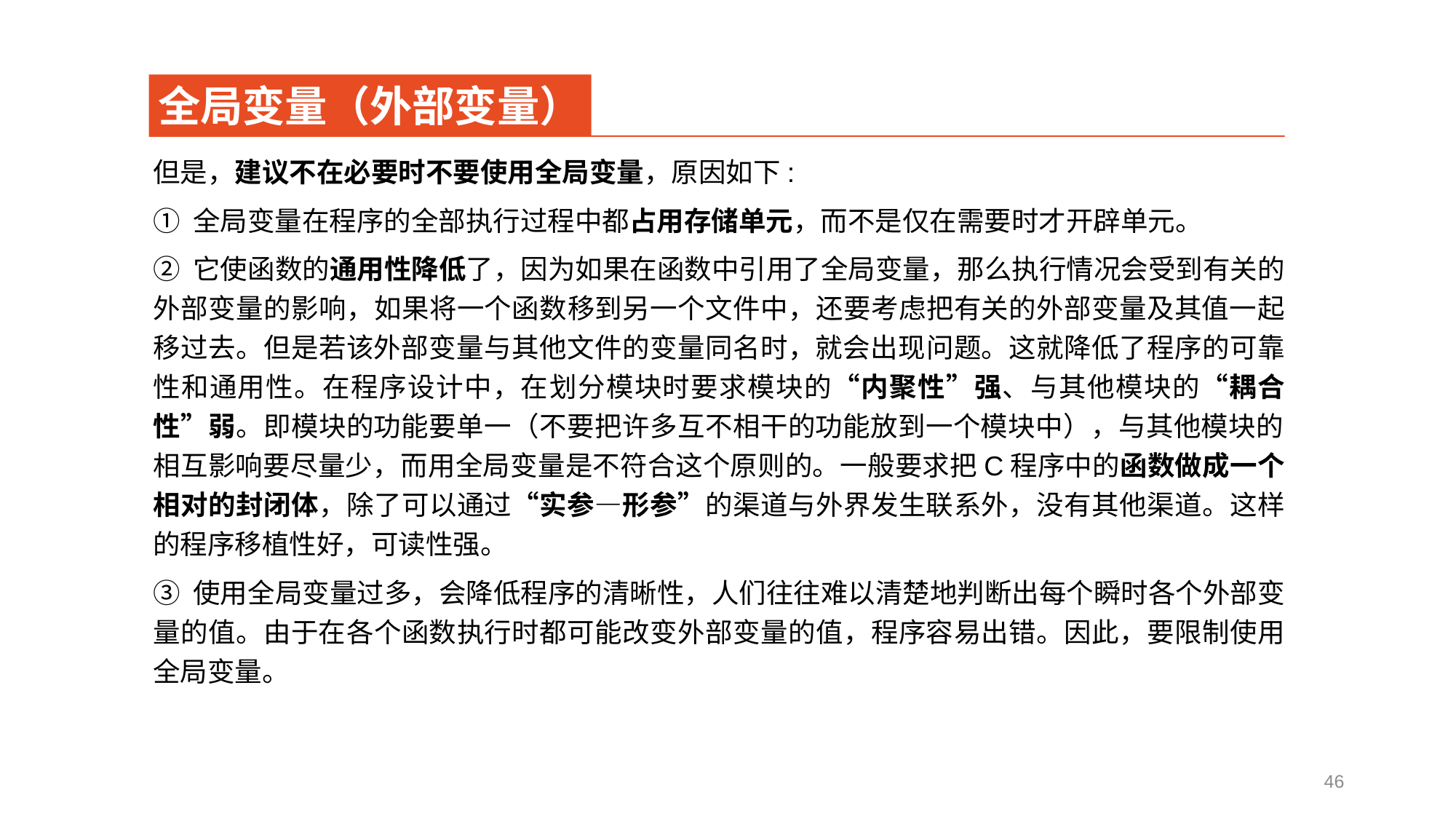

全局变量（外部变量）
但是，建议不在必要时不要使用全局变量，原因如下:
① 全局变量在程序的全部执行过程中都占用存储单元，而不是仅在需要时才开辟单元。
② 它使函数的通用性降低了，因为如果在函数中引用了全局变量，那么执行情况会受到有关的外部变量的影响，如果将一个函数移到另一个文件中，还要考虑把有关的外部变量及其值一起移过去。但是若该外部变量与其他文件的变量同名时，就会出现问题。这就降低了程序的可靠性和通用性。在程序设计中，在划分模块时要求模块的“内聚性”强、与其他模块的“耦合性”弱。即模块的功能要单一（不要把许多互不相干的功能放到一个模块中），与其他模块的相互影响要尽量少，而用全局变量是不符合这个原则的。一般要求把C程序中的函数做成一个相对的封闭体，除了可以通过“实参—形参”的渠道与外界发生联系外，没有其他渠道。这样的程序移植性好，可读性强。
③ 使用全局变量过多，会降低程序的清晰性，人们往往难以清楚地判断出每个瞬时各个外部变量的值。由于在各个函数执行时都可能改变外部变量的值，程序容易出错。因此，要限制使用全局变量。
46